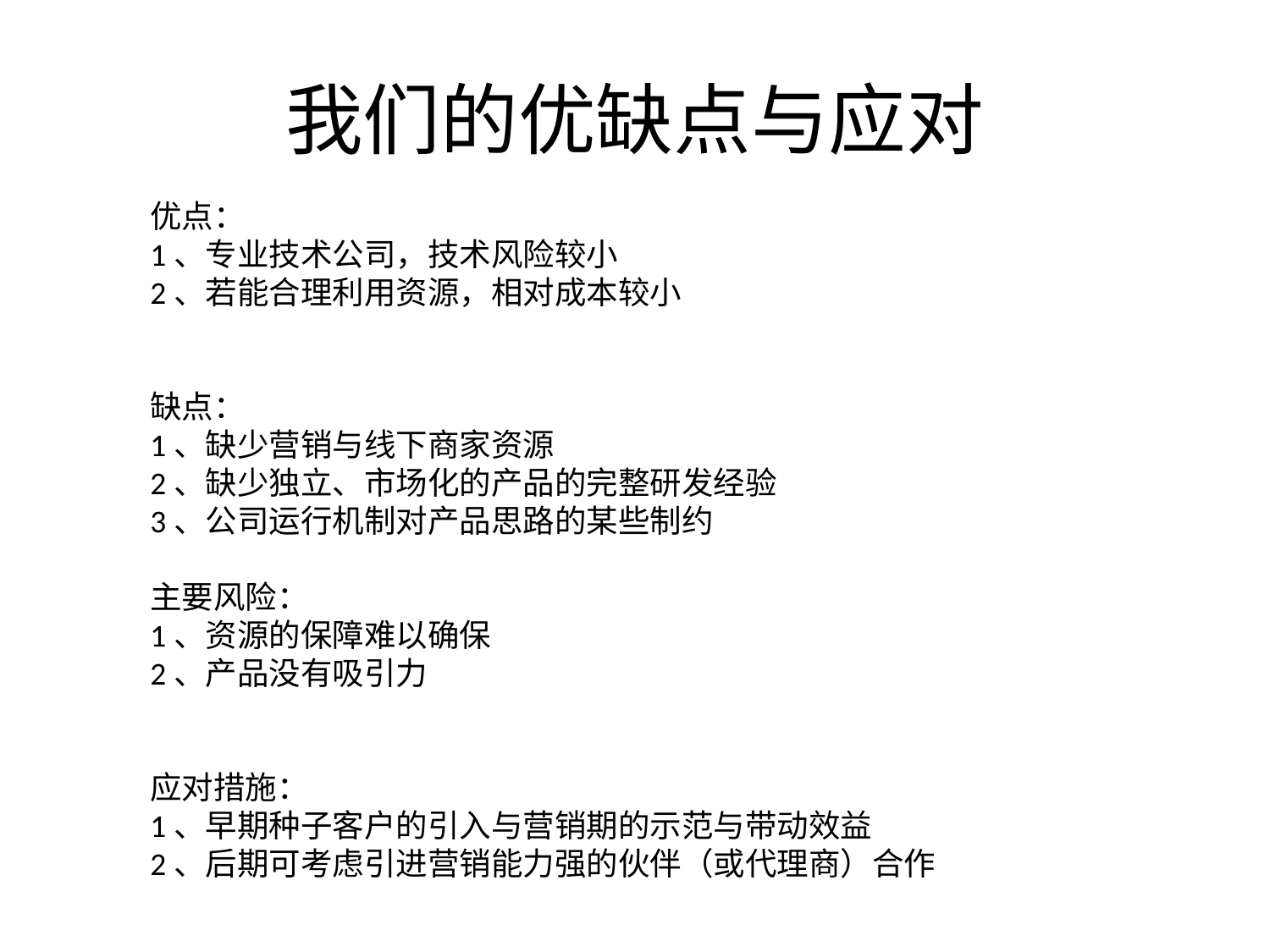

# 我们的优缺点与应对
优点：
1、专业技术公司，技术风险较小
2、若能合理利用资源，相对成本较小

缺点：
1、缺少营销与线下商家资源
2、缺少独立、市场化的产品的完整研发经验
3、公司运行机制对产品思路的某些制约

主要风险：
1、资源的保障难以确保
2、产品没有吸引力

应对措施：
1、早期种子客户的引入与营销期的示范与带动效益
2、后期可考虑引进营销能力强的伙伴（或代理商）合作